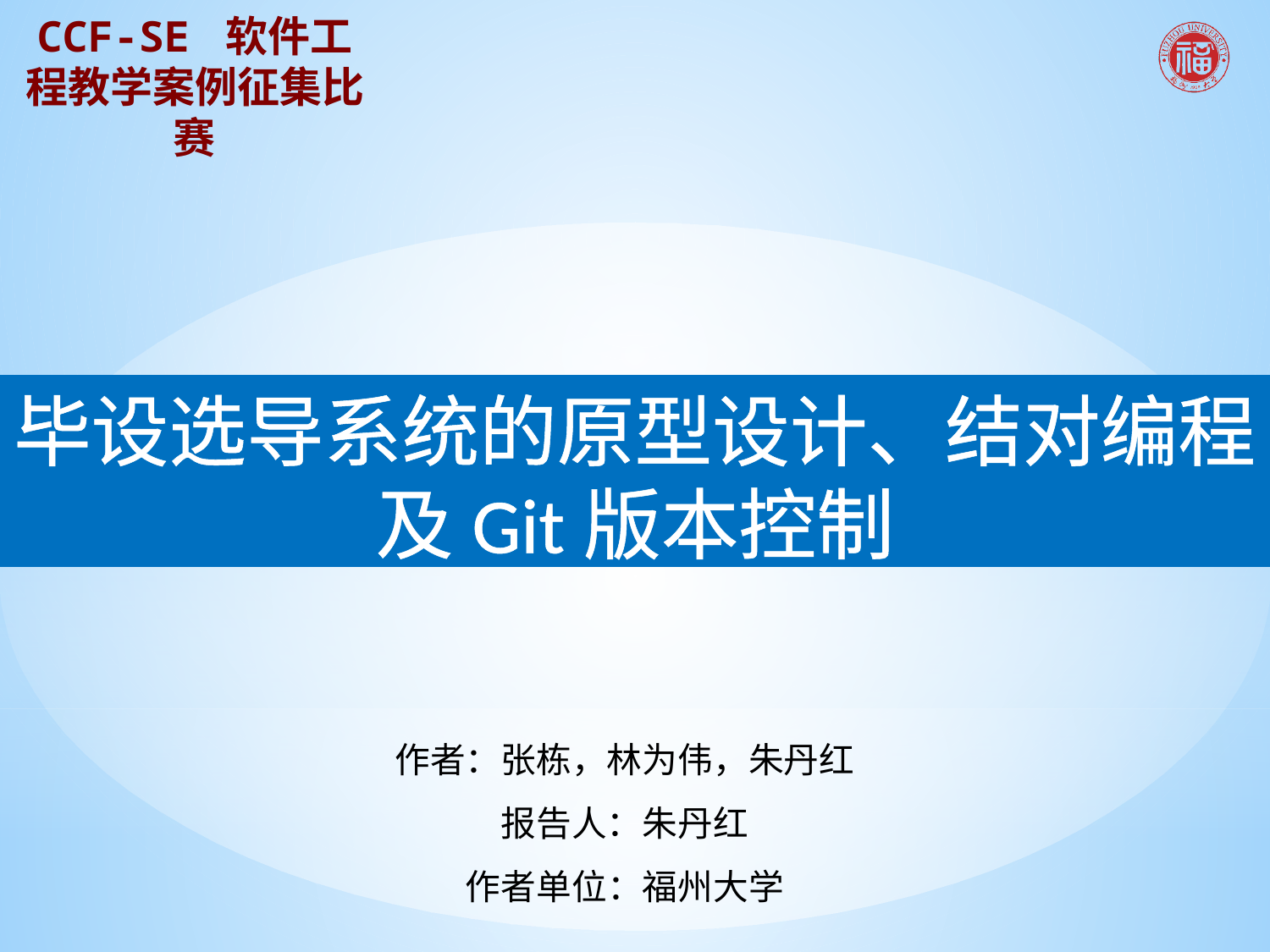

CCF-SE 软件工程教学案例征集比赛
# 毕设选导系统的原型设计、结对编程及Git版本控制
作者：张栋，林为伟，朱丹红
报告人：朱丹红
作者单位：福州大学